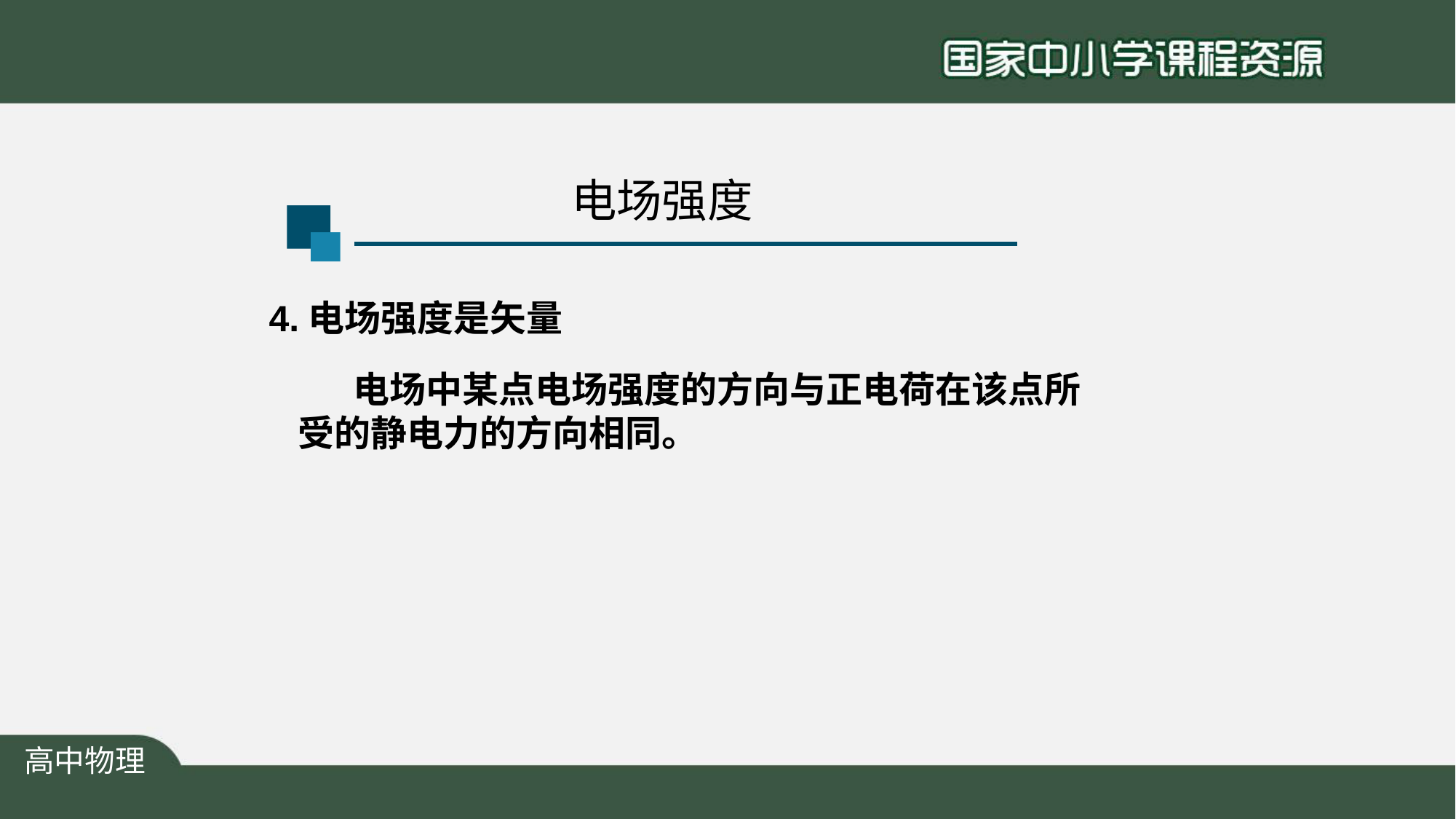

# 电场强度

4.电场强度是矢量
电场中某点电场强度的方向与正电荷在该点所 受的静电力的方向相同。
高中物理